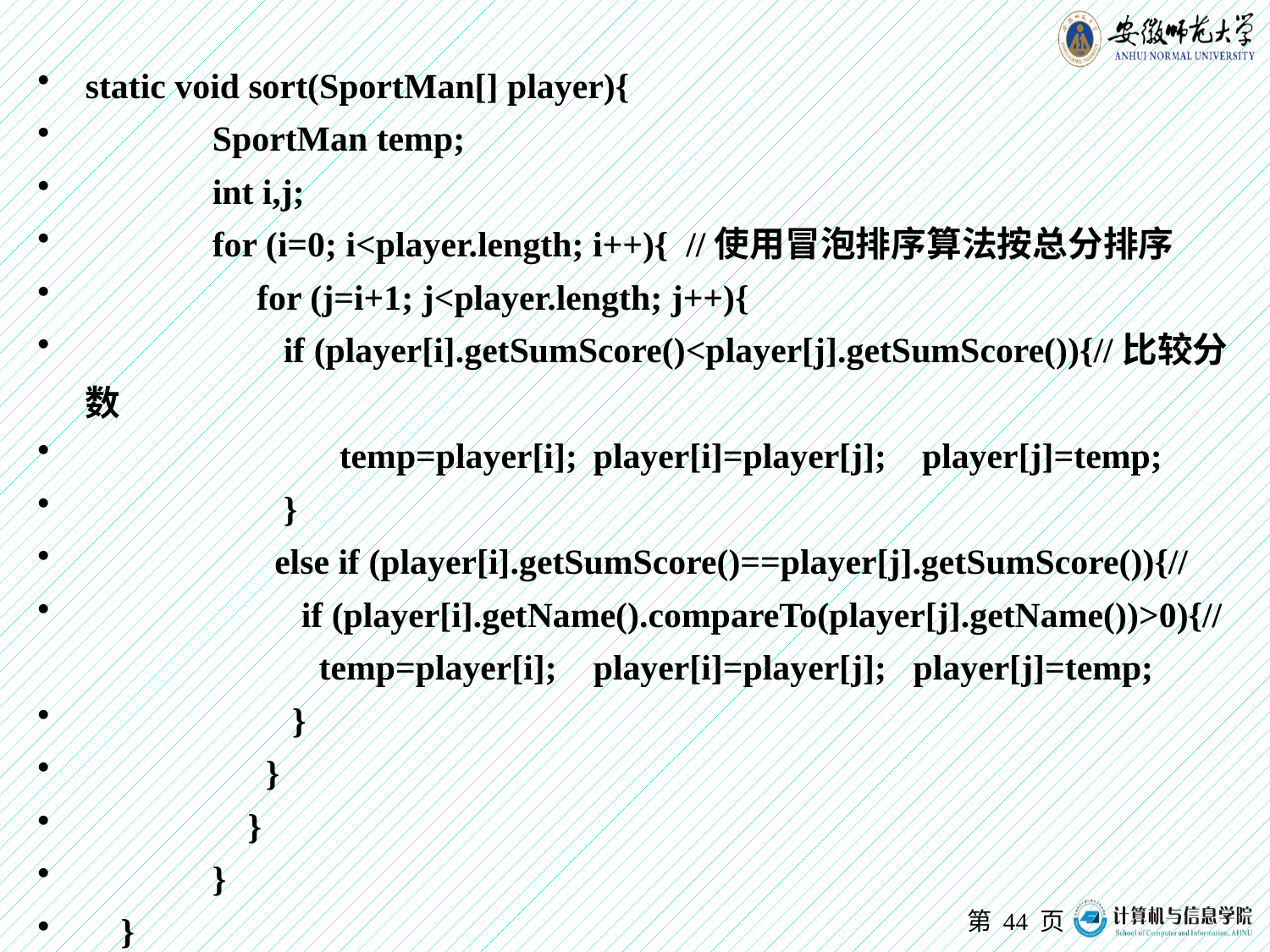

static void sort(SportMan[] player){
	SportMan temp;
	int i,j;
	for (i=0; i<player.length; i++){  //使用冒泡排序算法按总分排序
	     for (j=i+1; j<player.length; j++){
	        if (player[i].getSumScore()<player[j].getSumScore()){//比较分数
		temp=player[i];	player[i]=player[j];    player[j]=temp;
	        }
	       else if (player[i].getSumScore()==player[j].getSumScore()){//
 	          if (player[i].getName().compareTo(player[j].getName())>0){//		            temp=player[i]; 	player[i]=player[j];   player[j]=temp;
	         }
	      }
	    }
	}
    }
}
第 44 页